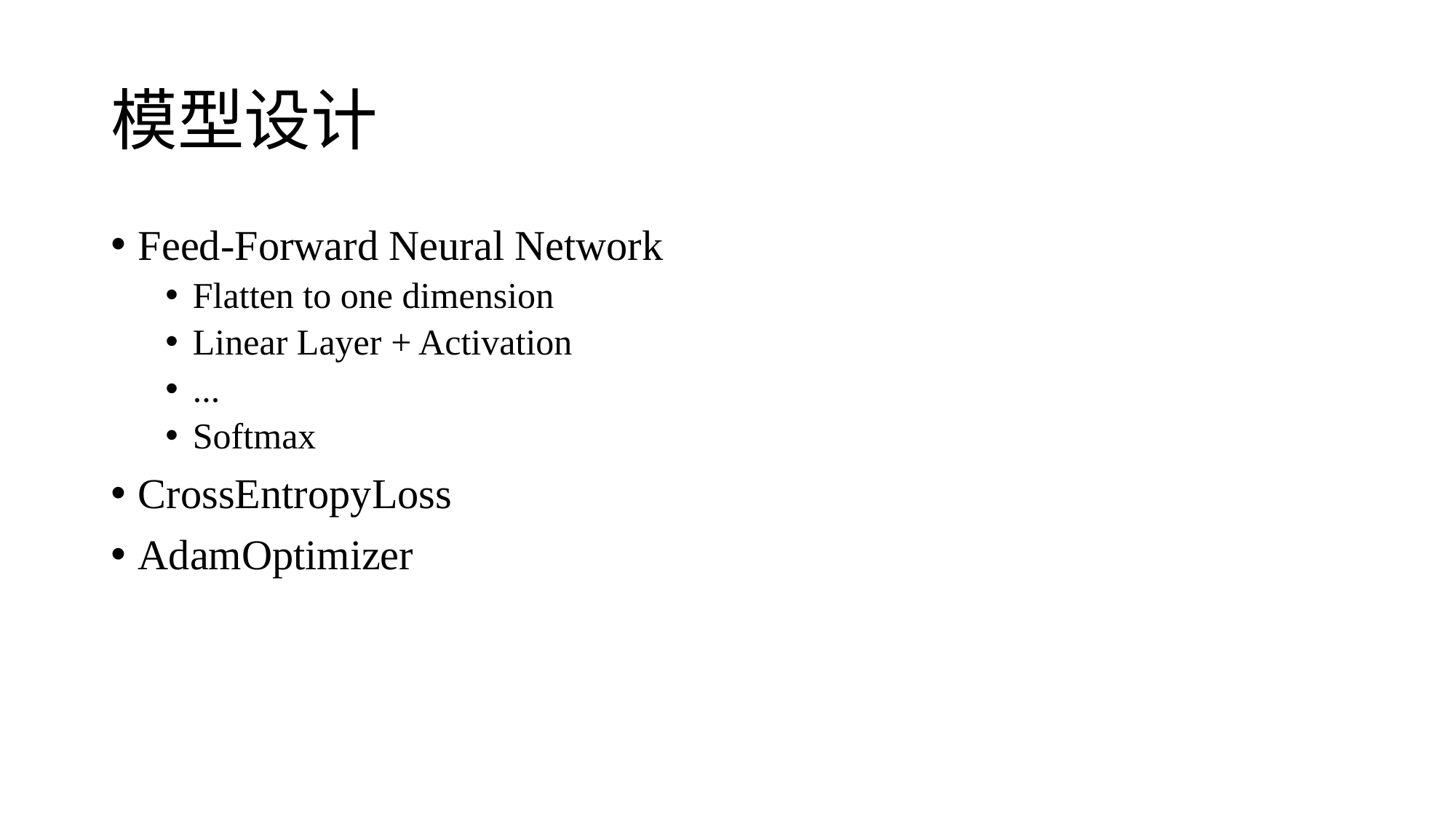

# 模型设计
Feed-Forward Neural Network
Flatten to one dimension
Linear Layer + Activation
...
Softmax
CrossEntropyLoss
AdamOptimizer